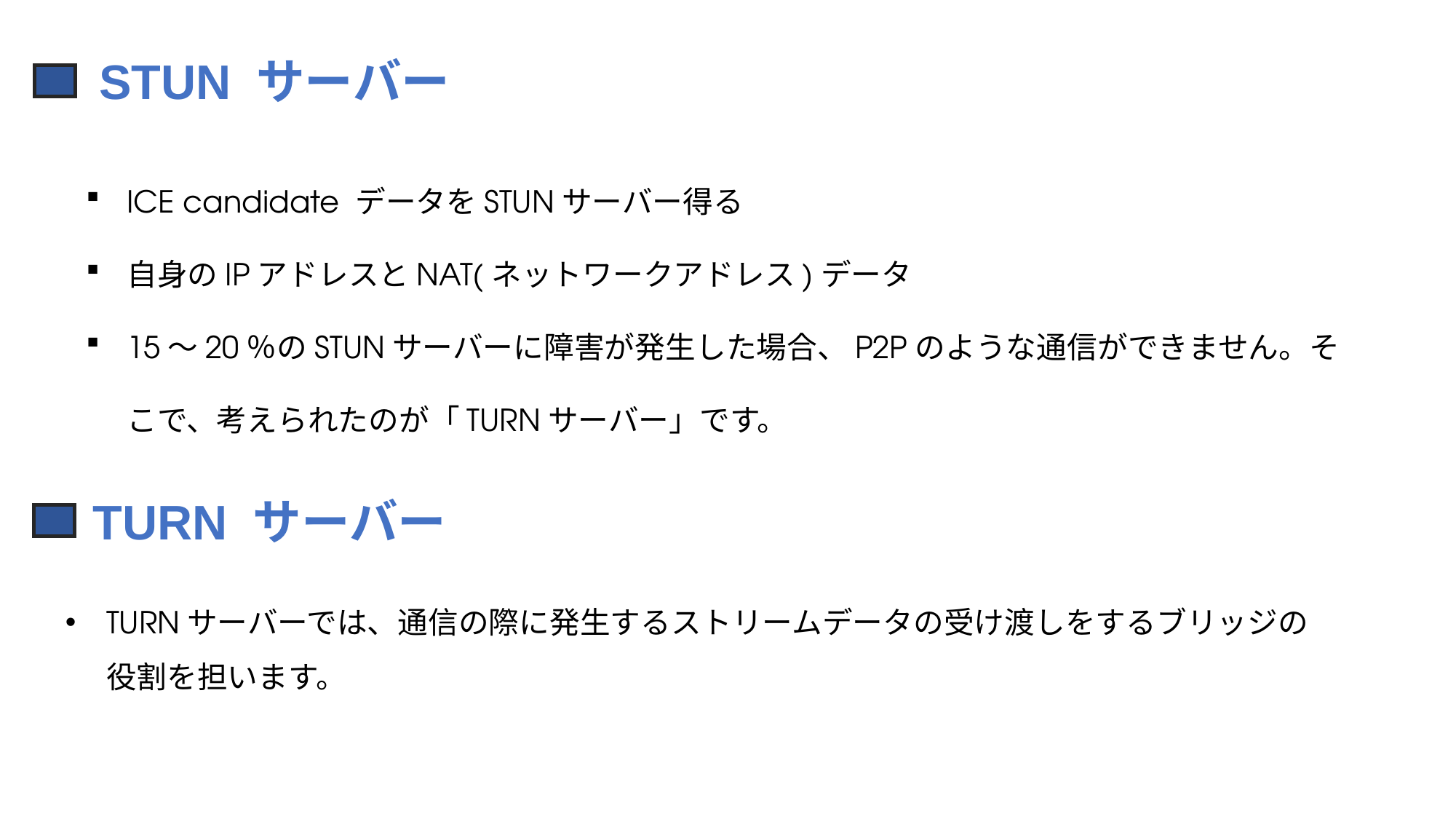

STUN サーバー

ICE candidate データをSTUNサーバー得る
自身のIPアドレスとNAT(ネットワークアドレス)データ
15〜20％のSTUNサーバーに障害が発生した場合、P2Pのような通信ができません。そこで、考えられたのが「TURNサーバー」です。
 TURN サーバー

TURNサーバーでは、通信の際に発生するストリームデータの受け渡しをするブリッジの役割を担います。